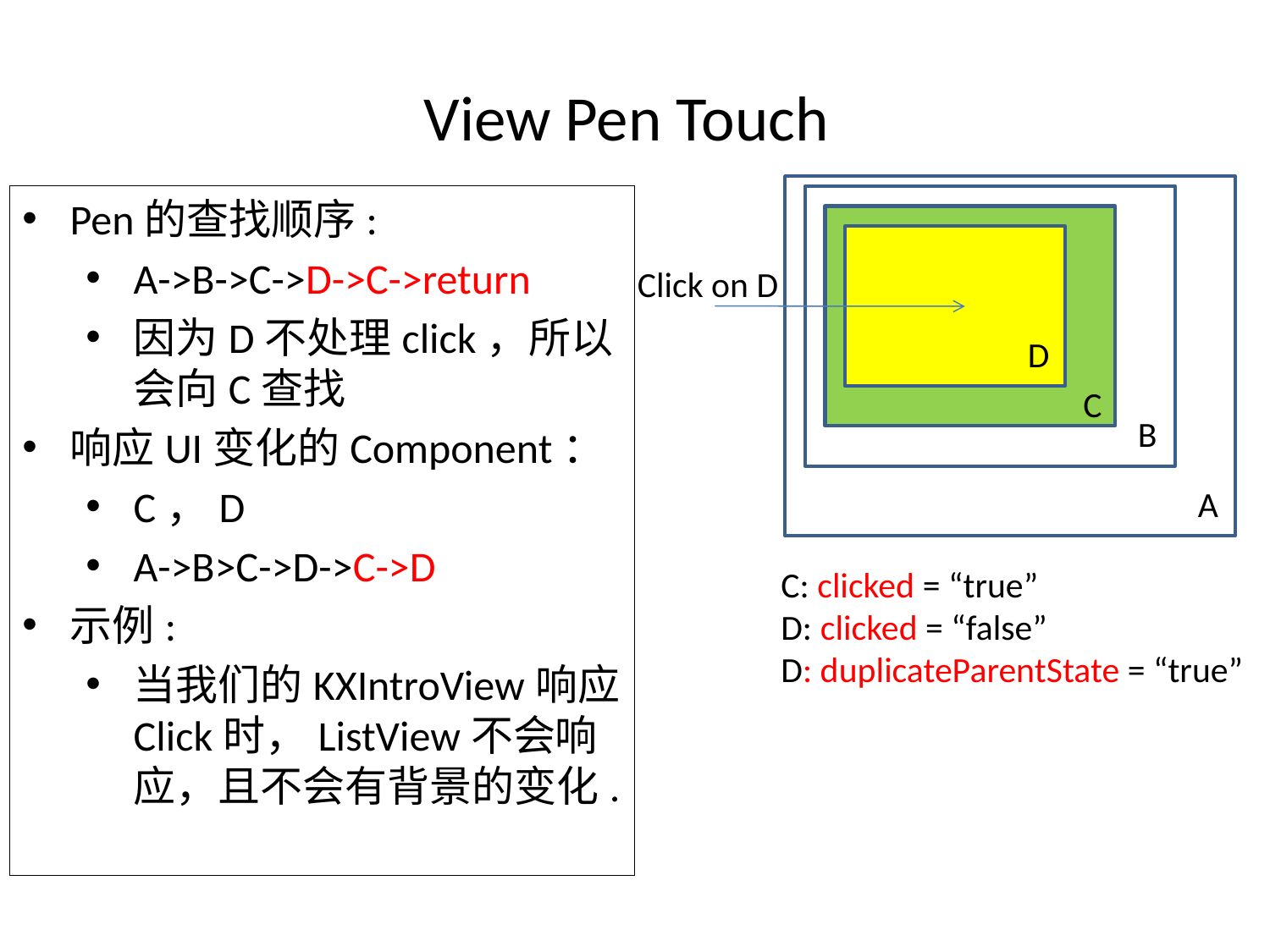

# View Pen Touch

A
Pen的查找顺序:
A->B->C->D->C->return
因为D不处理click，所以会向C查找
响应UI变化的Component：
C，D
A->B>C->D->C->D
示例:
当我们的KXIntroView响应Click时，ListView不会响应，且不会有背景的变化.

B

Click on D
D
C
C: clicked = “true”
D: clicked = “false”
D: duplicateParentState = “true”